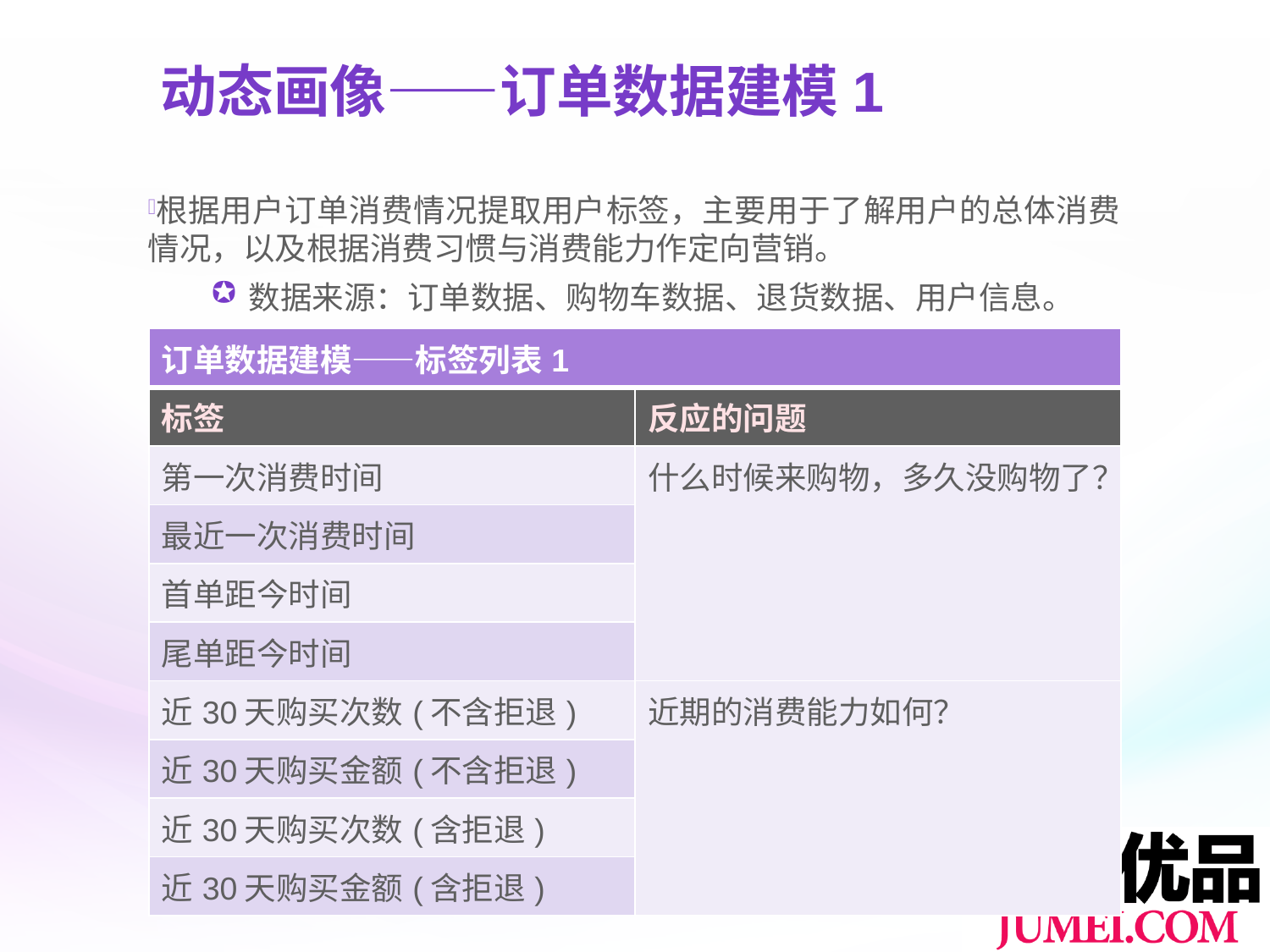

# 动态画像——订单数据建模1
根据用户订单消费情况提取用户标签，主要用于了解用户的总体消费情况，以及根据消费习惯与消费能力作定向营销。
数据来源：订单数据、购物车数据、退货数据、用户信息。

| 订单数据建模——标签列表1 |  |
| --- | --- |
| 标签 | 反应的问题 |
| 第一次消费时间 | 什么时候来购物，多久没购物了？ |
| 最近一次消费时间 |  |
| 首单距今时间 |  |
| 尾单距今时间 |  |
| 近30天购买次数(不含拒退) | 近期的消费能力如何？ |
| 近30天购买金额(不含拒退) |  |
| 近30天购买次数(含拒退) |  |
| 近30天购买金额(含拒退) |  |